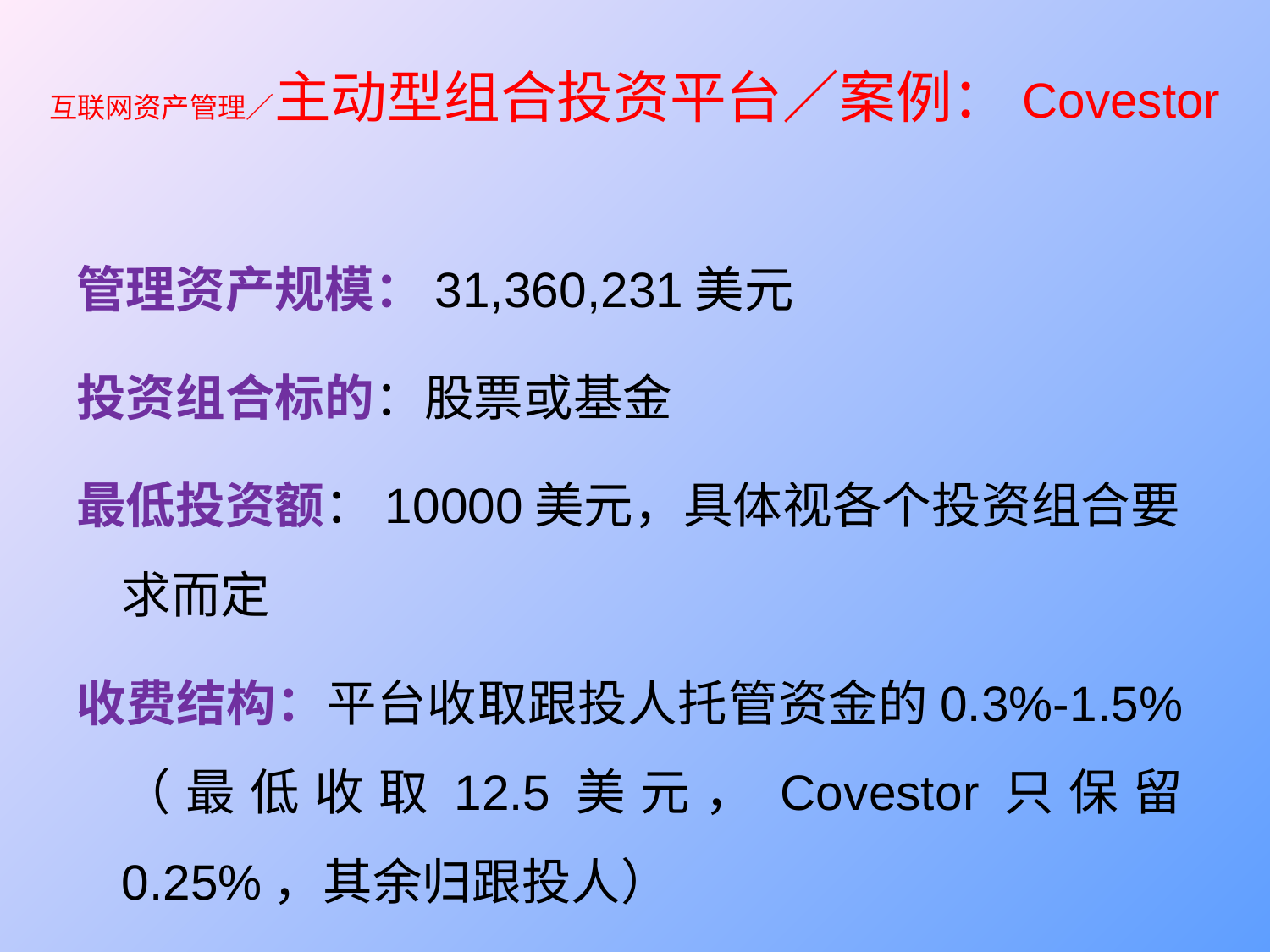

# 互联网资产管理／主动型组合投资平台／案例：Covestor
管理资产规模：31,360,231美元
投资组合标的：股票或基金
最低投资额：10000美元，具体视各个投资组合要求而定
收费结构：平台收取跟投人托管资金的0.3%-1.5%（最低收取12.5美元，Covestor只保留0.25%，其余归跟投人）